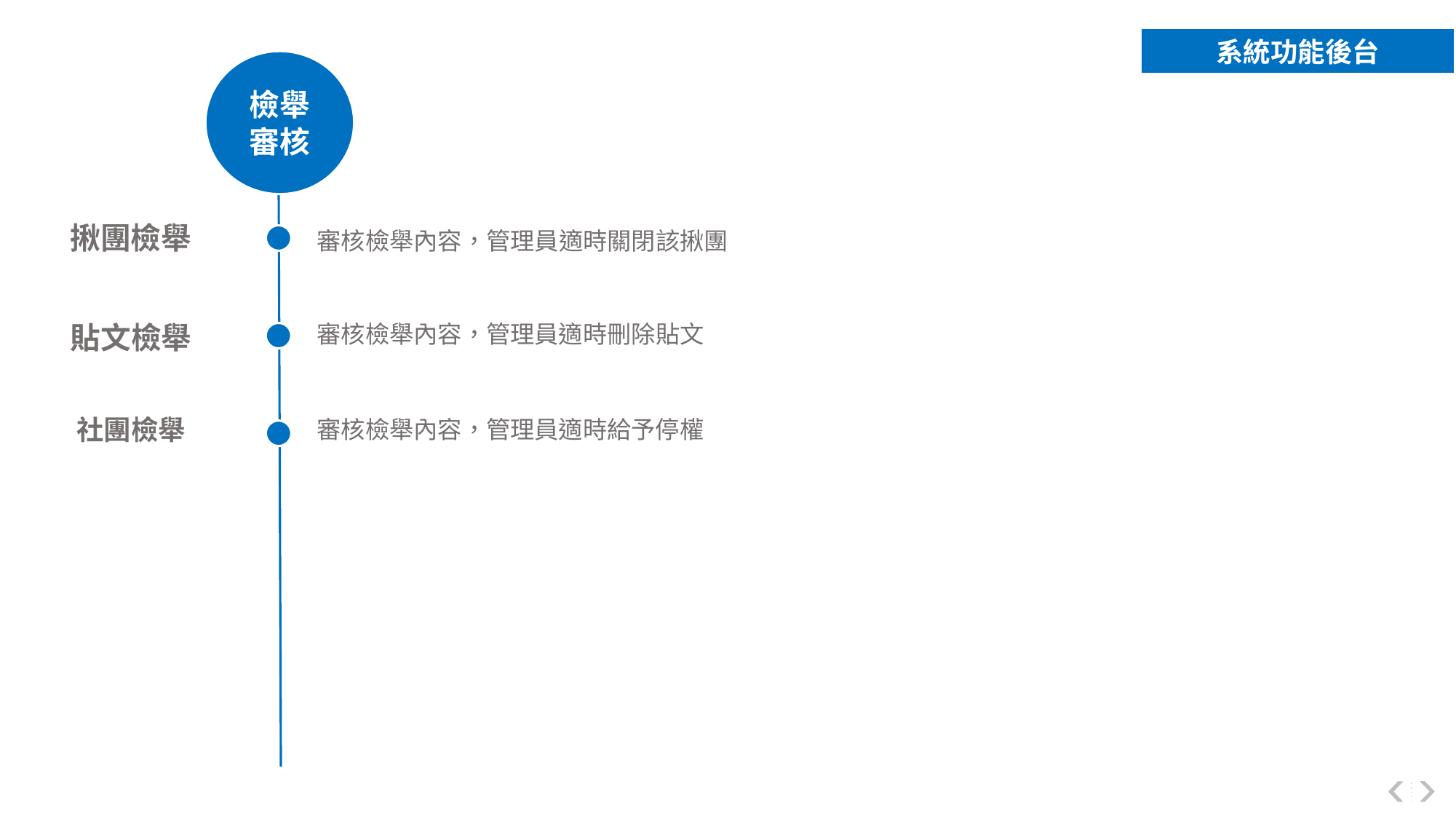

系統功能後台
檢舉審核
揪團檢舉
審核檢舉內容，管理員適時關閉該揪團

審核檢舉內容，管理員適時刪除貼文
貼文檢舉

社團檢舉
審核檢舉內容，管理員適時給予停權